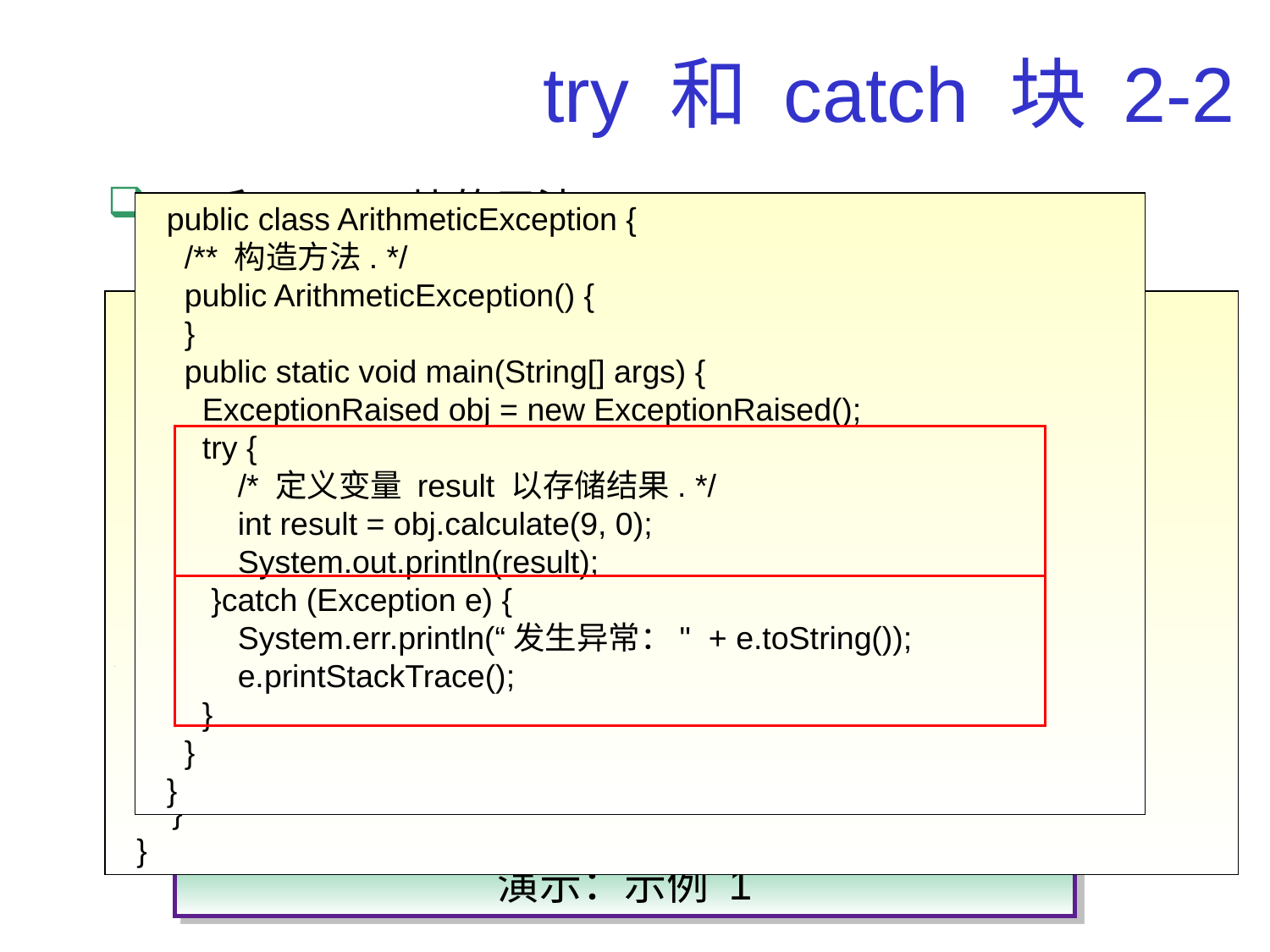

# try 和 catch 块 2-2
try 和 catch 块的用法

public class ArithmeticException {
  /** 构造方法. */
  public ArithmeticException() {
  }
  public static void main(String[] args) {
    ExceptionRaised obj = new ExceptionRaised();
    try {
        /* 定义变量 result 以存储结果. */
        int result = obj.calculate(9, 0);
        System.out.println(result);
     }catch (Exception e) {
        System.err.println(“发生异常："  + e.toString());
        e.printStackTrace();
    }
  }
}
class ExceptionRaised {
     /** 构造方法. */
     public ExceptionRaised()  {
     }
    /**
     * 这个方法运行时将会产生一个异常.
     * @param operand1 除法中的分子
     * @param operand2 除法中的分母
     * @return int   返回除法的结果
     */
     public int calculate(int operand1, int operand2)  {
        int result = operand1 / operand2;
        return result;
    }
}

演示：示例 1
9